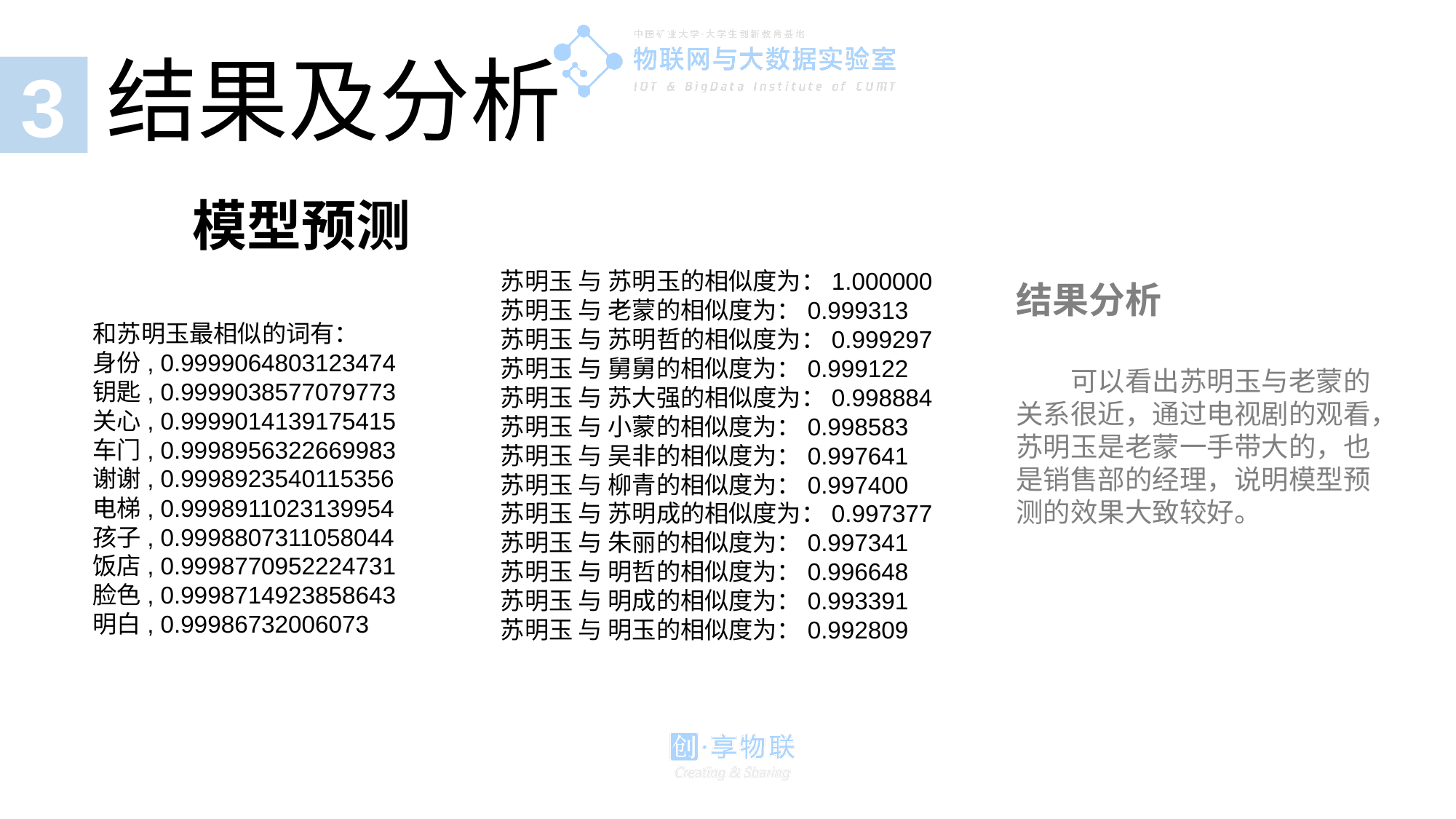

3
# 结果及分析
模型预测
苏明玉 与 苏明玉的相似度为：1.000000
苏明玉 与 老蒙的相似度为：0.999313
苏明玉 与 苏明哲的相似度为：0.999297
苏明玉 与 舅舅的相似度为：0.999122
苏明玉 与 苏大强的相似度为：0.998884
苏明玉 与 小蒙的相似度为：0.998583
苏明玉 与 吴非的相似度为：0.997641
苏明玉 与 柳青的相似度为：0.997400
苏明玉 与 苏明成的相似度为：0.997377
苏明玉 与 朱丽的相似度为：0.997341
苏明玉 与 明哲的相似度为：0.996648
苏明玉 与 明成的相似度为：0.993391
苏明玉 与 明玉的相似度为：0.992809
结果分析

可以看出苏明玉与老蒙的关系很近，通过电视剧的观看，苏明玉是老蒙一手带大的，也是销售部的经理，说明模型预测的效果大致较好。
和苏明玉最相似的词有：
身份, 0.9999064803123474
钥匙, 0.9999038577079773
关心, 0.9999014139175415
车门, 0.9998956322669983
谢谢, 0.9998923540115356
电梯, 0.9998911023139954
孩子, 0.9998807311058044
饭店, 0.9998770952224731
脸色, 0.9998714923858643
明白, 0.99986732006073